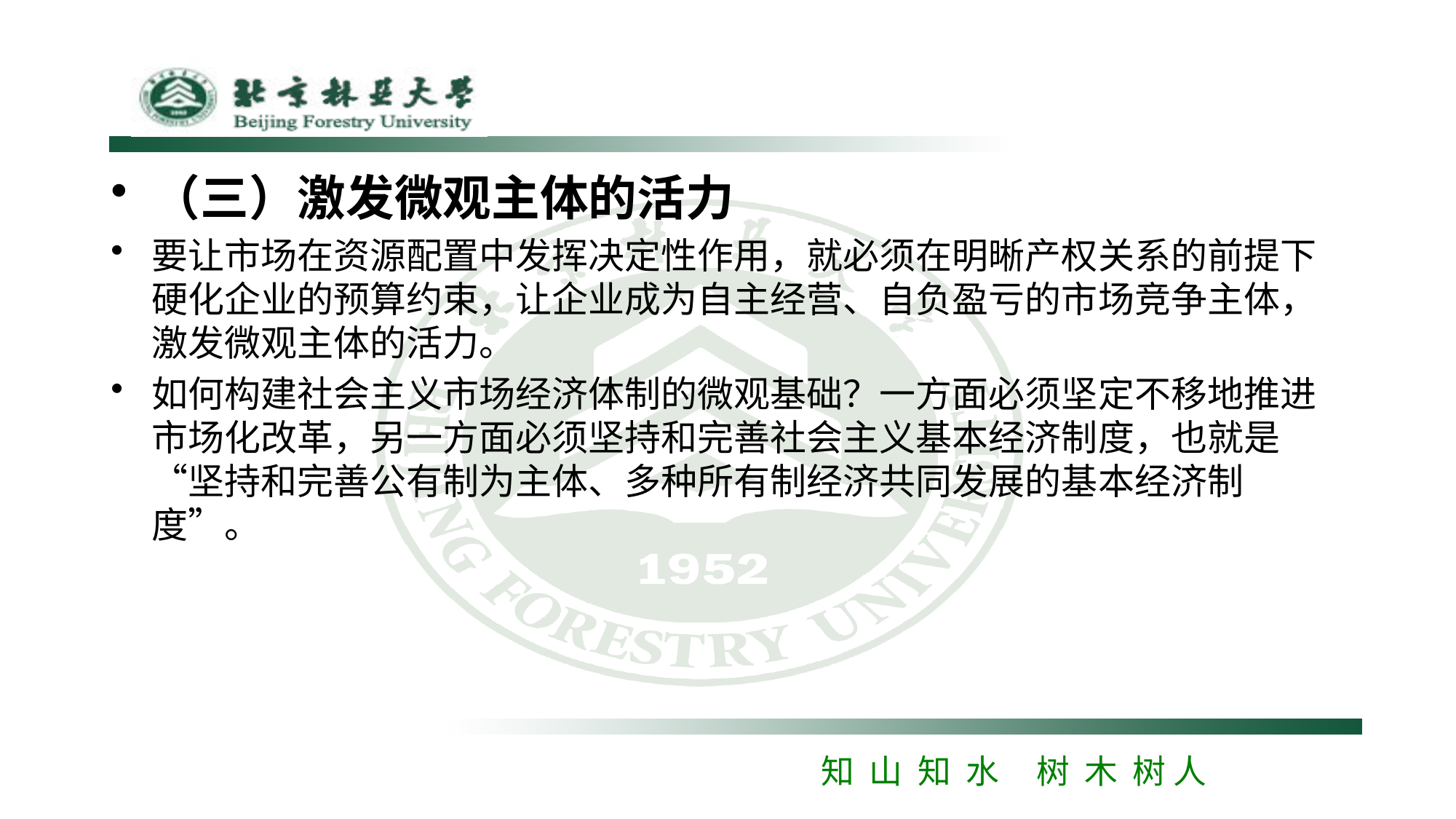

#
（三）激发微观主体的活力
要让市场在资源配置中发挥决定性作用，就必须在明晰产权关系的前提下硬化企业的预算约束，让企业成为自主经营、自负盈亏的市场竞争主体，激发微观主体的活力。
如何构建社会主义市场经济体制的微观基础？一方面必须坚定不移地推进市场化改革，另一方面必须坚持和完善社会主义基本经济制度，也就是“坚持和完善公有制为主体、多种所有制经济共同发展的基本经济制度”。